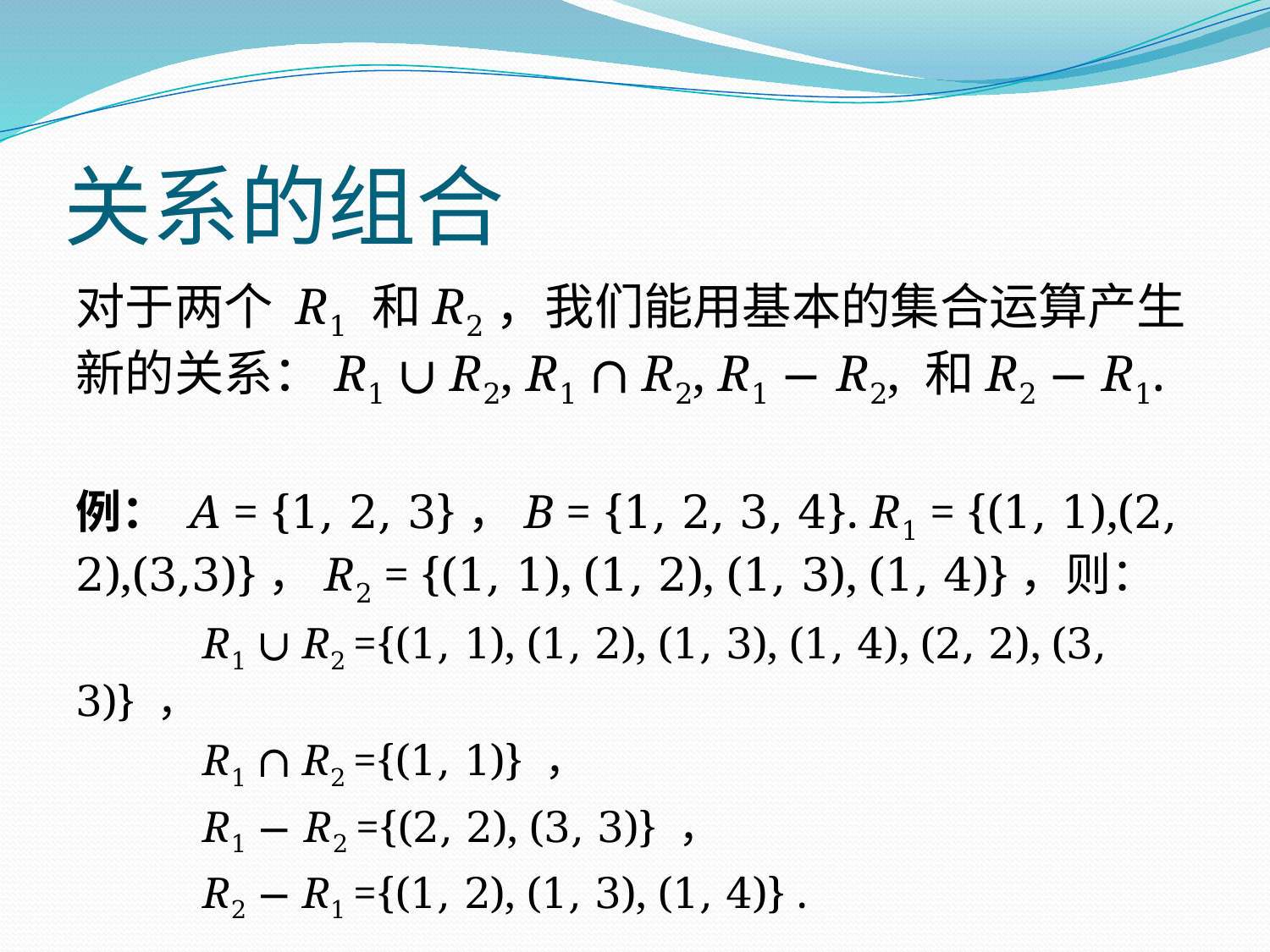

# 关系的组合
对于两个 R1 和R2，我们能用基本的集合运算产生新的关系：R1 ∪ R2, R1 ∩ R2, R1 − R2, 和R2 − R1.

例： A = {1, 2, 3}，B = {1, 2, 3, 4}. R1 = {(1, 1),(2, 2),(3,3)}，R2 = {(1, 1), (1, 2), (1, 3), (1, 4)}，则：
	R1 ∪ R2 ={(1, 1), (1, 2), (1, 3), (1, 4), (2, 2), (3, 3)} ，
	R1 ∩ R2 ={(1, 1)} ，
	R1 − R2 ={(2, 2), (3, 3)} ，
	R2 − R1 ={(1, 2), (1, 3), (1, 4)} .